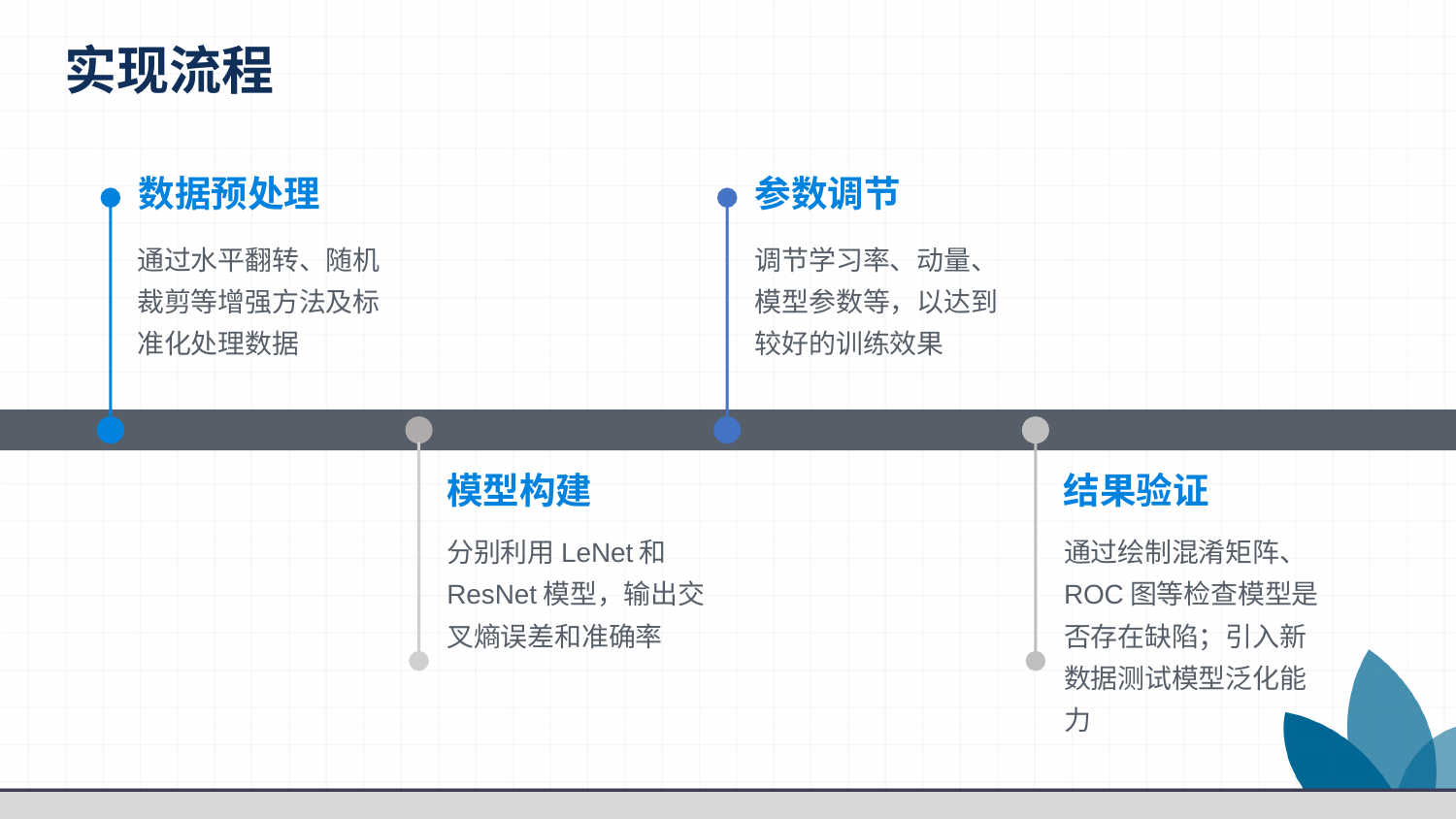

实现流程
数据预处理
参数调节

通过水平翻转、随机裁剪等增强方法及标准化处理数据
调节学习率、动量、模型参数等，以达到较好的训练效果

模型构建
结果验证
分别利用LeNet和ResNet模型，输出交叉熵误差和准确率
通过绘制混淆矩阵、ROC图等检查模型是否存在缺陷；引入新数据测试模型泛化能力